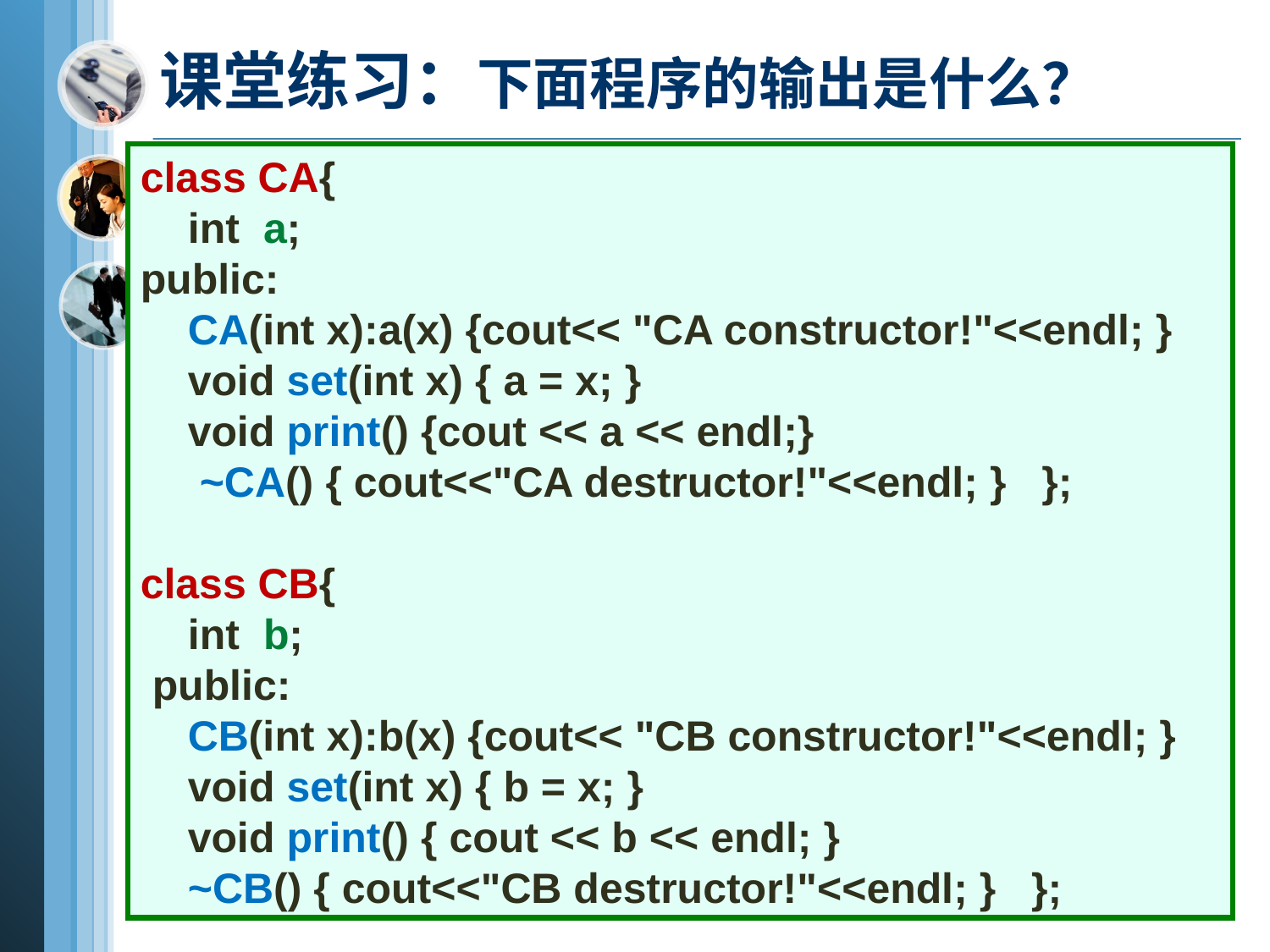

# 课堂练习：下面程序的输出是什么？
class CA{
    int  a;
public:
    CA(int x):a(x) {cout<< "CA constructor!"<<endl; }
    void set(int x) { a = x; }
    void print() {cout << a << endl;}
     ~CA() { cout<<"CA destructor!"<<endl; }   };

class CB{
    int  b;
 public:
    CB(int x):b(x) {cout<< "CB constructor!"<<endl; }
    void set(int x) { b = x; }
    void print() { cout << b << endl; }
    ~CB() { cout<<"CB destructor!"<<endl; }   };